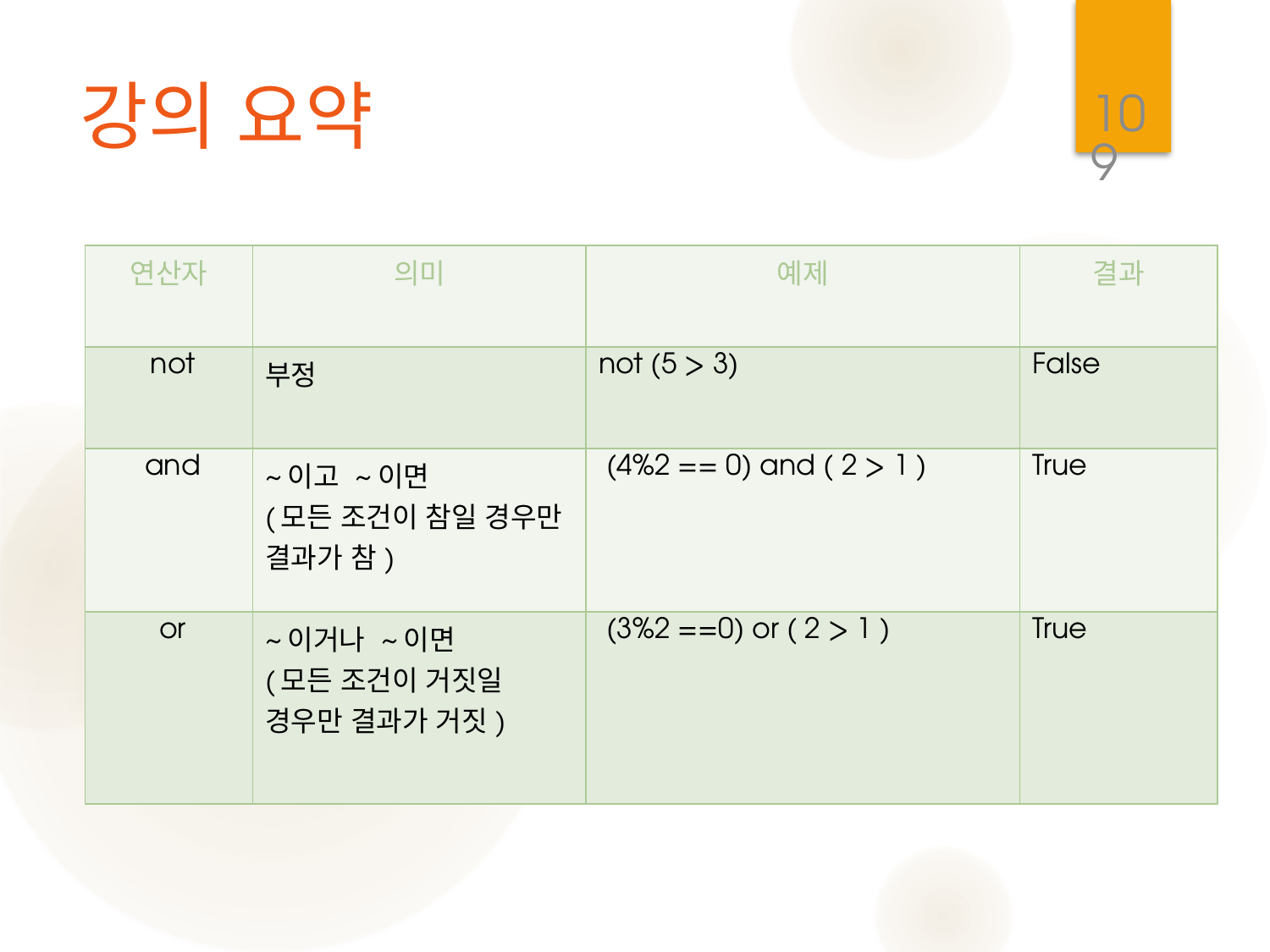

109
# 강의 요약
| 연산자 | 의미 | 예제 | 결과 |
| --- | --- | --- | --- |
| not | 부정 | not (5 > 3) | False |
| and | ~이고 ~이면 (모든 조건이 참일 경우만 결과가 참) | (4%2 == 0) and ( 2 > 1 ) | True |
| or | ~이거나 ~이면 (모든 조건이 거짓일 경우만 결과가 거짓) | (3%2 ==0) or ( 2 > 1 ) | True |